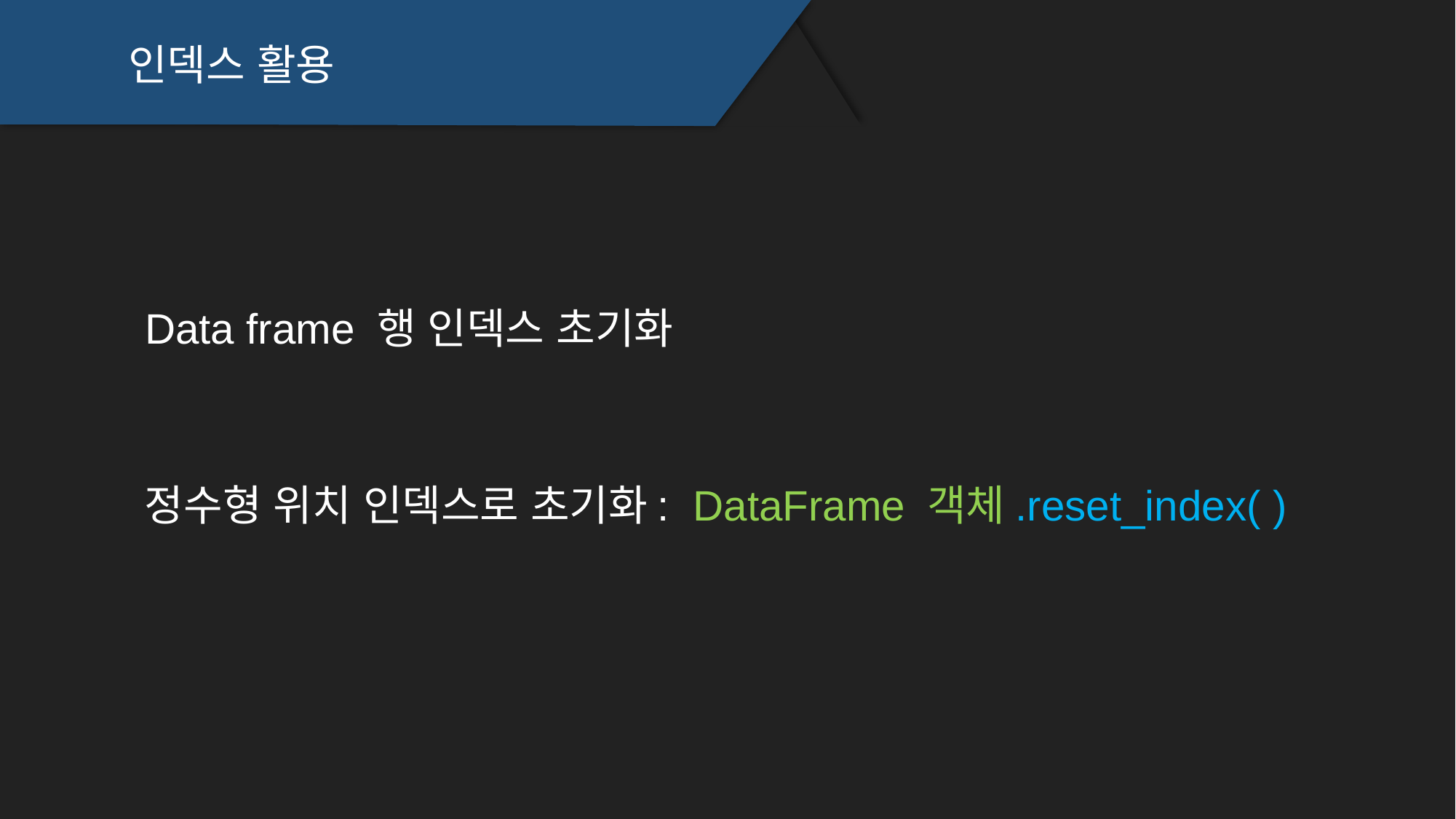

인덱스 활용
Data frame 행 인덱스 초기화
정수형 위치 인덱스로 초기화:  DataFrame 객체.reset_index( )